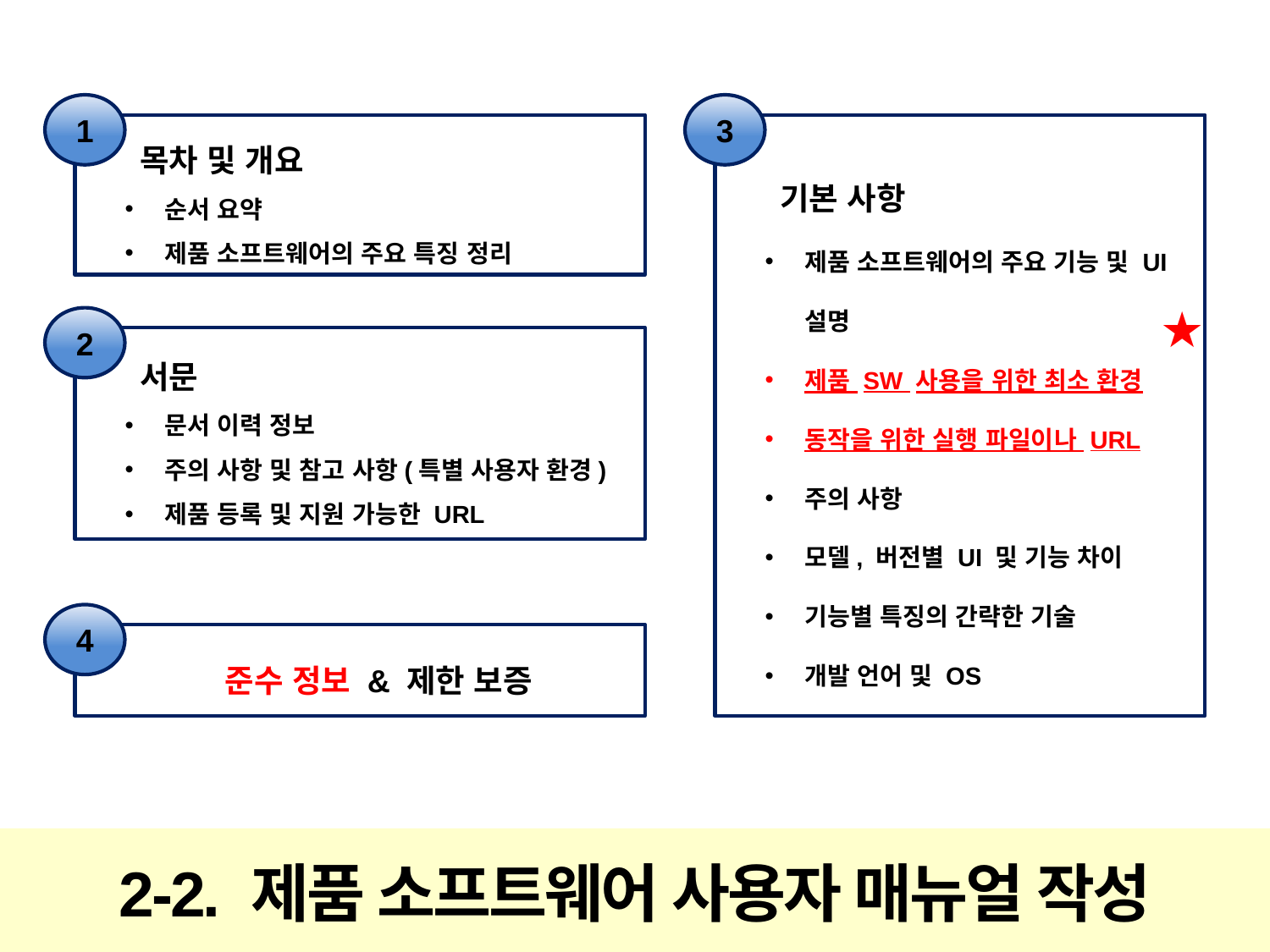

1
목차 및 개요
순서 요약
제품 소프트웨어의 주요 특징 정리
3
기본 사항
제품 소프트웨어의 주요 기능 및 UI 설명
제품 SW 사용을 위한 최소 환경
동작을 위한 실행 파일이나 URL
주의 사항
모델, 버전별 UI 및 기능 차이
기능별 특징의 간략한 기술
개발 언어 및 OS
★
2
서문
문서 이력 정보
주의 사항 및 참고 사항(특별 사용자 환경)
제품 등록 및 지원 가능한 URL
4
준수 정보 & 제한 보증
2-2. 제품 소프트웨어 사용자 매뉴얼 작성
9